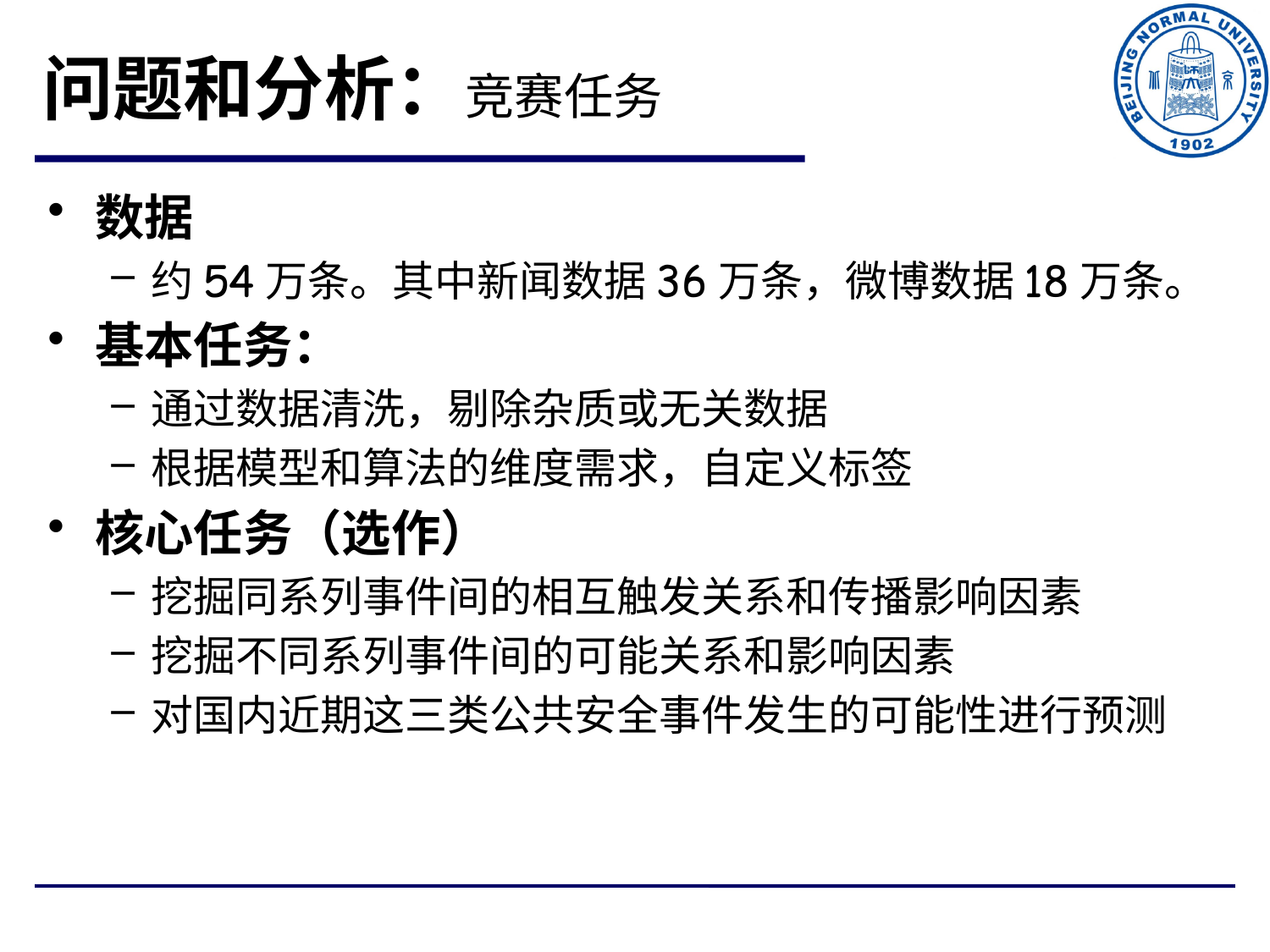

问题和分析：竞赛任务
数据
约54万条。其中新闻数据36万条，微博数据18万条。
基本任务：
通过数据清洗，剔除杂质或无关数据
根据模型和算法的维度需求，自定义标签
核心任务（选作）
挖掘同系列事件间的相互触发关系和传播影响因素
挖掘不同系列事件间的可能关系和影响因素
对国内近期这三类公共安全事件发生的可能性进行预测